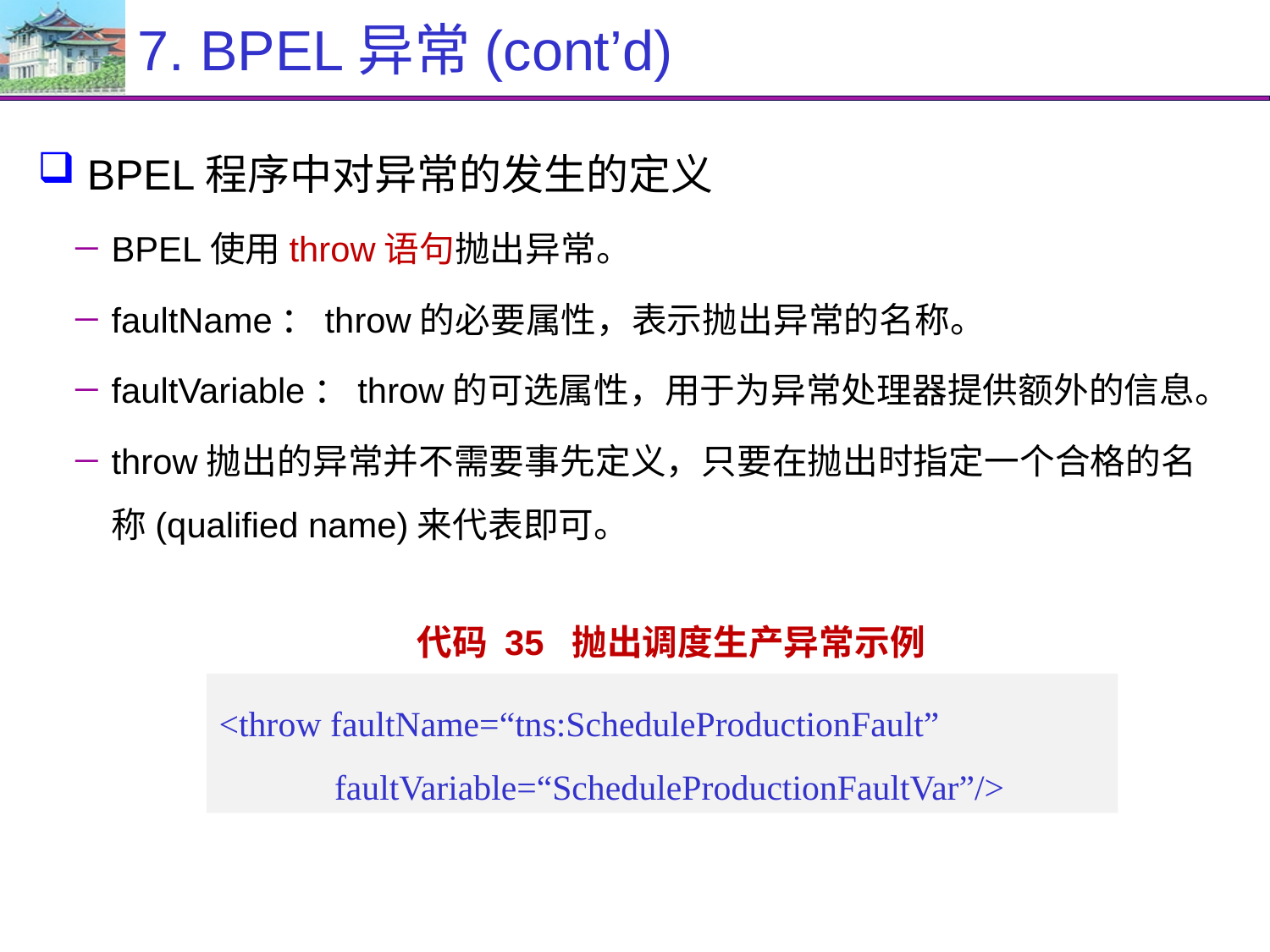

# 7. BPEL异常(cont’d)
BPEL程序中对异常的发生的定义
BPEL使用throw语句抛出异常。
faultName：throw的必要属性，表示抛出异常的名称。
faultVariable：throw的可选属性，用于为异常处理器提供额外的信息。
throw抛出的异常并不需要事先定义，只要在抛出时指定一个合格的名称(qualified name)来代表即可。
代码 35  抛出调度生产异常示例
<throw faultName=“tns:ScheduleProductionFault”
             faultVariable=“ScheduleProductionFaultVar”/>